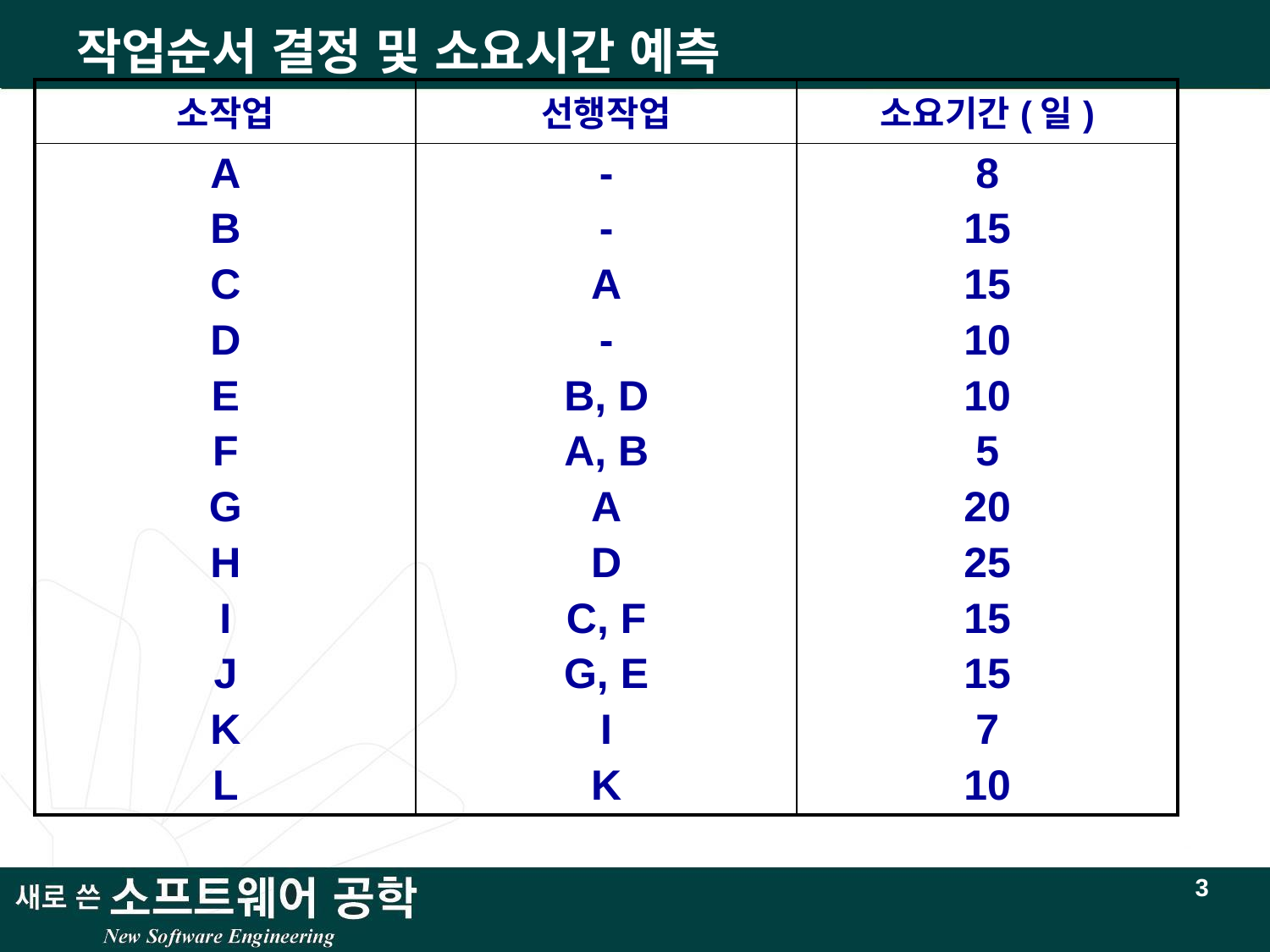

# 작업순서 결정 및 소요시간 예측
| 소작업 | 선행작업 | 소요기간(일) |
| --- | --- | --- |
| A B C D E F G H I J K L | - - A - B, D A, B A D C, F G, E I K | 8 15 15 10 10 5 20 25 15 15 7 10 |
3